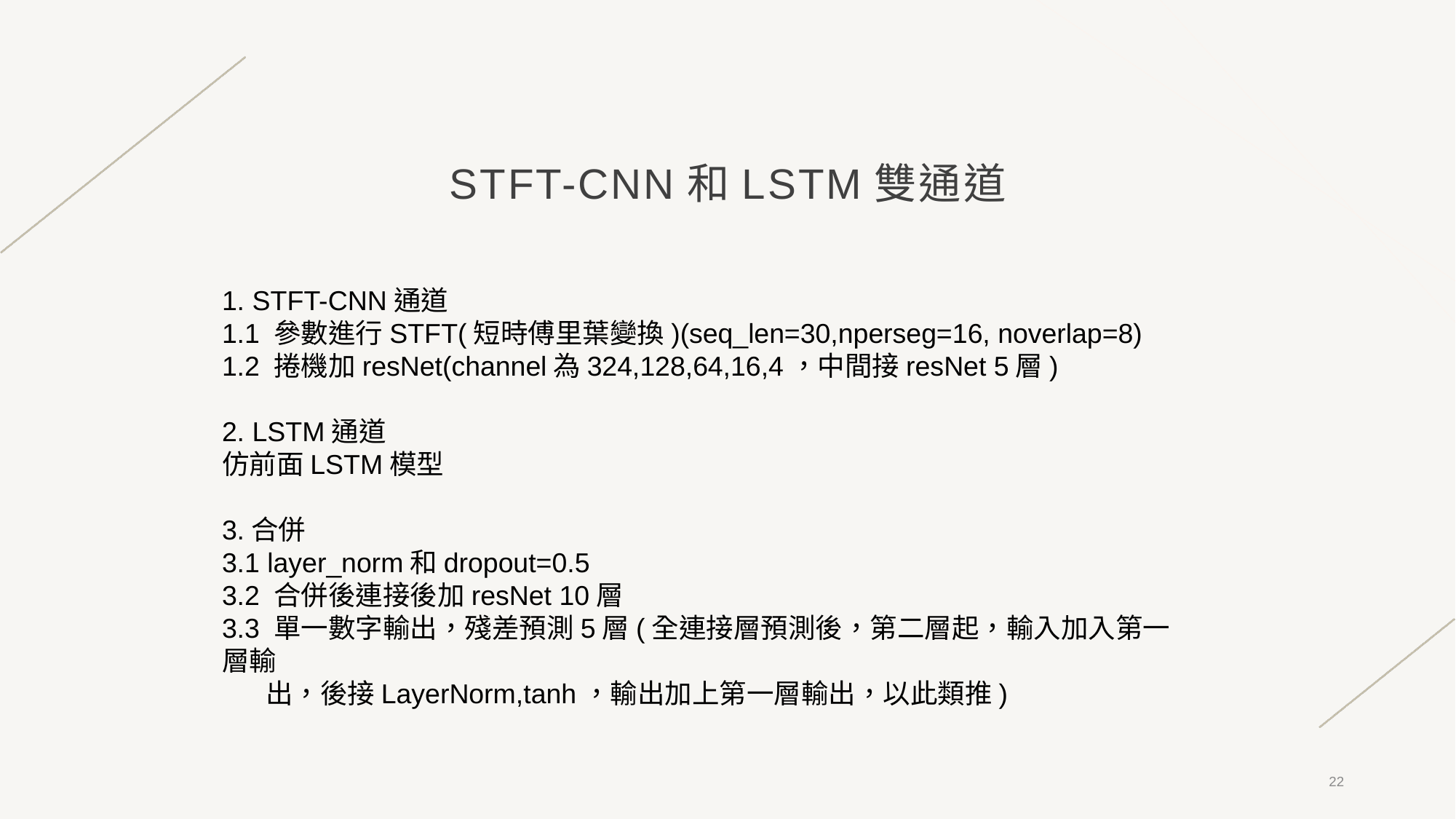

# STFT-CNN和LSTM雙通道
1. STFT-CNN通道
1.1 參數進行STFT(短時傅里葉變換)(seq_len=30,nperseg=16, noverlap=8)
1.2 捲機加resNet(channel為324,128,64,16,4，中間接resNet 5層)

2. LSTM通道
仿前面LSTM模型

3.合併
3.1 layer_norm和dropout=0.5
3.2 合併後連接後加resNet 10層
3.3 單一數字輸出，殘差預測5層(全連接層預測後，第二層起，輸入加入第一層輸
      出，後接LayerNorm,tanh，輸出加上第一層輸出，以此類推)
22